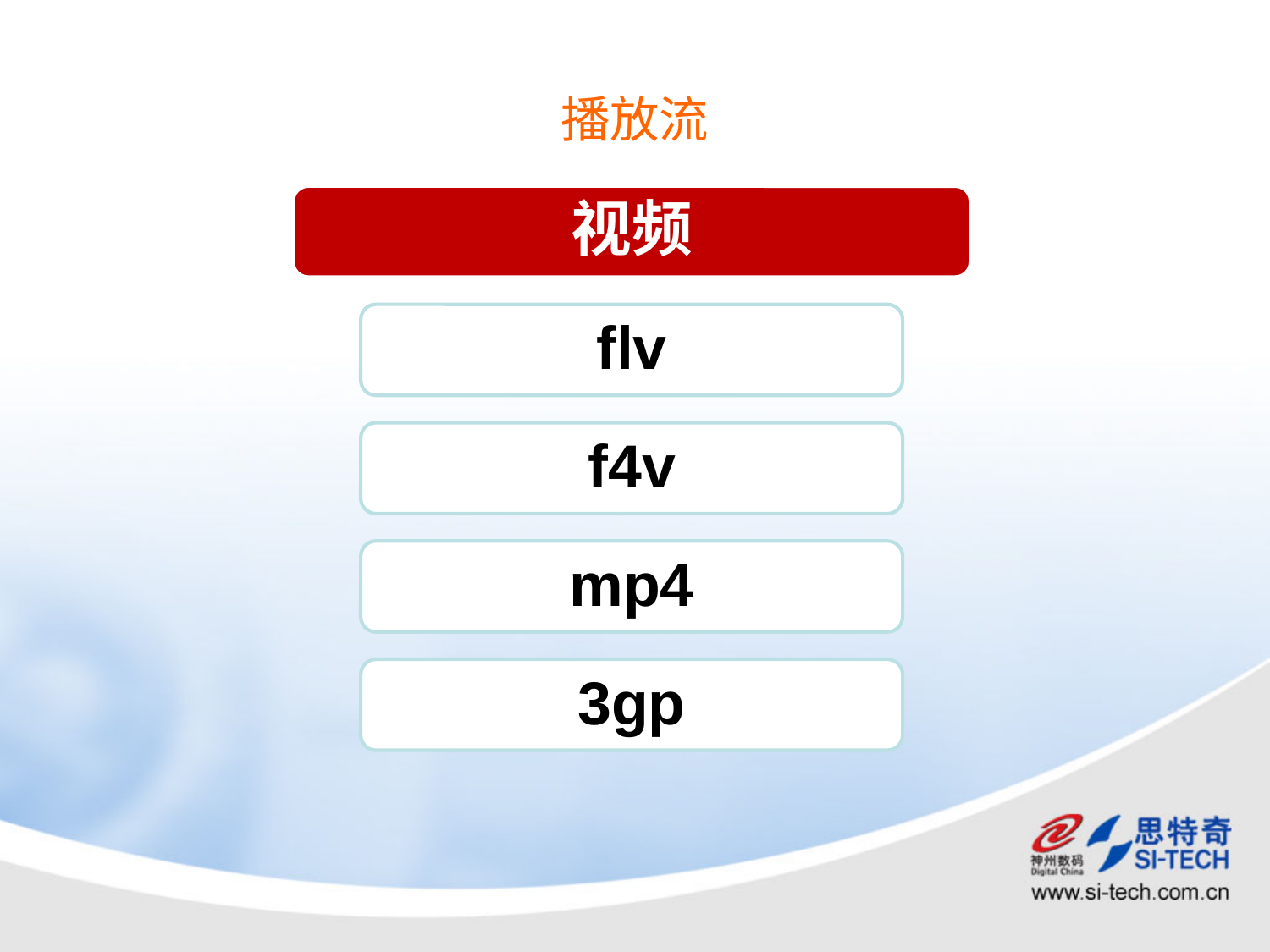

# 播放流
视频
flv
f4v
mp4
3gp